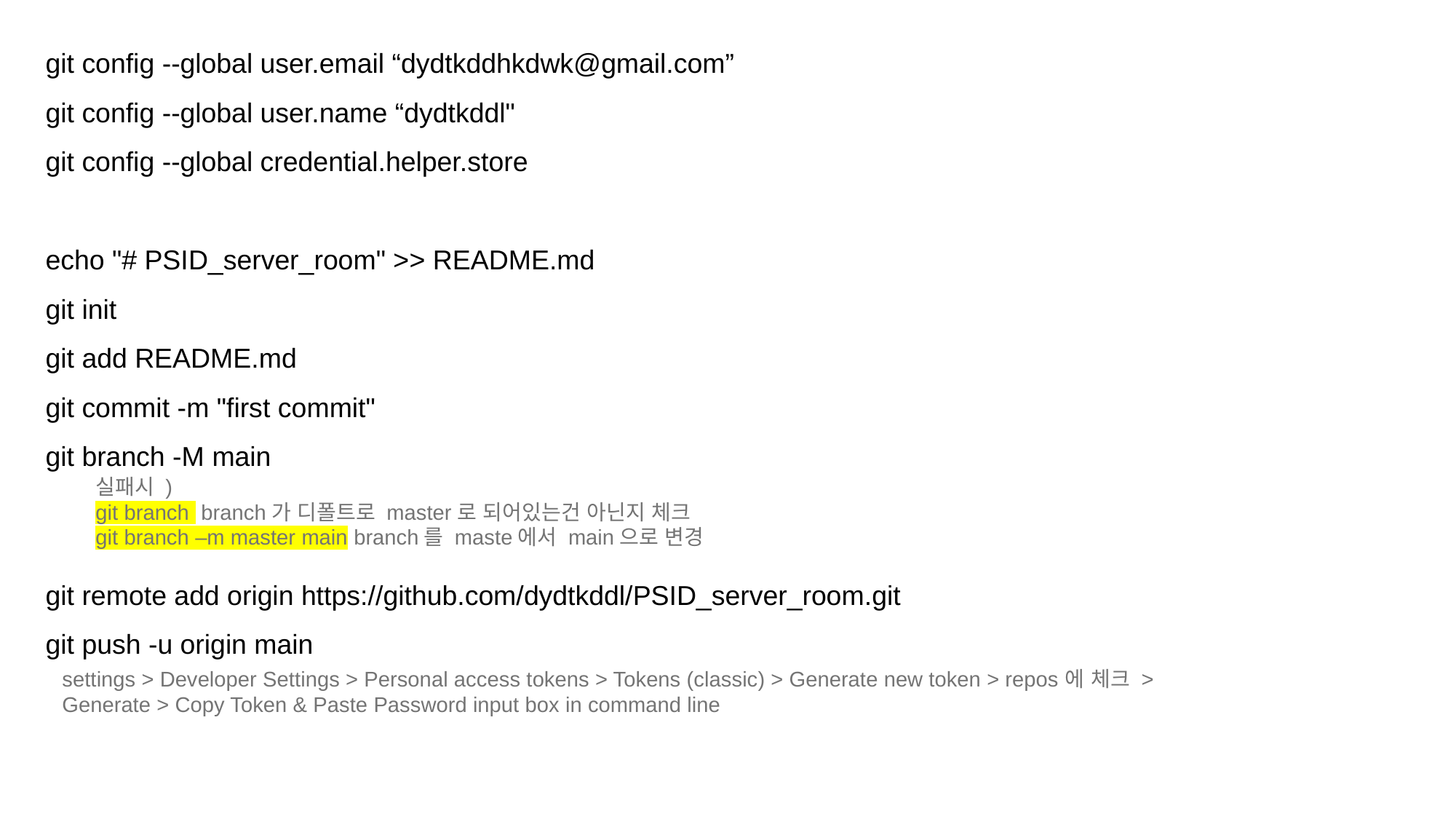

git config --global user.email “dydtkddhkdwk@gmail.com”
git config --global user.name “dydtkddl"
git config --global credential.helper.store

echo "# PSID_server_room" >> README.md
git init
git add README.md
git commit -m "first commit"
git branch -M main

실패시 )
git branch  branch가 디폴트로 master로 되어있는건 아닌지 체크
git branch –m master main branch를 maste에서 main으로 변경
git remote add origin https://github.com/dydtkddl/PSID_server_room.git
git push -u origin main
settings > Developer Settings > Personal access tokens > Tokens (classic) > Generate new token > repos에 체크 > Generate > Copy Token & Paste Password input box in command line